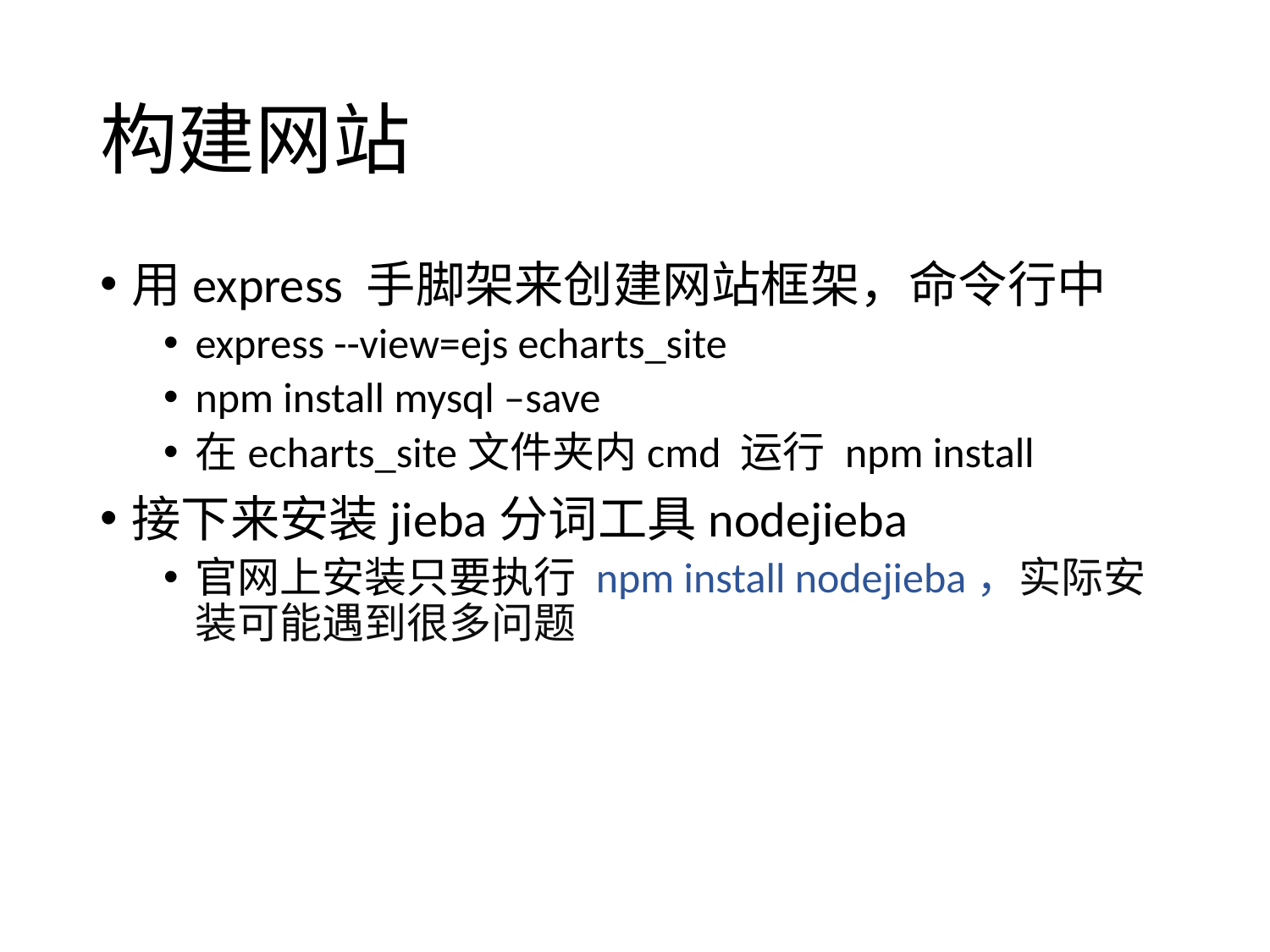

# 构建网站
用express 手脚架来创建网站框架，命令行中
express --view=ejs echarts_site
npm install mysql –save
在echarts_site文件夹内cmd 运行 npm install
接下来安装jieba分词工具nodejieba
官网上安装只要执行 npm install nodejieba，实际安装可能遇到很多问题